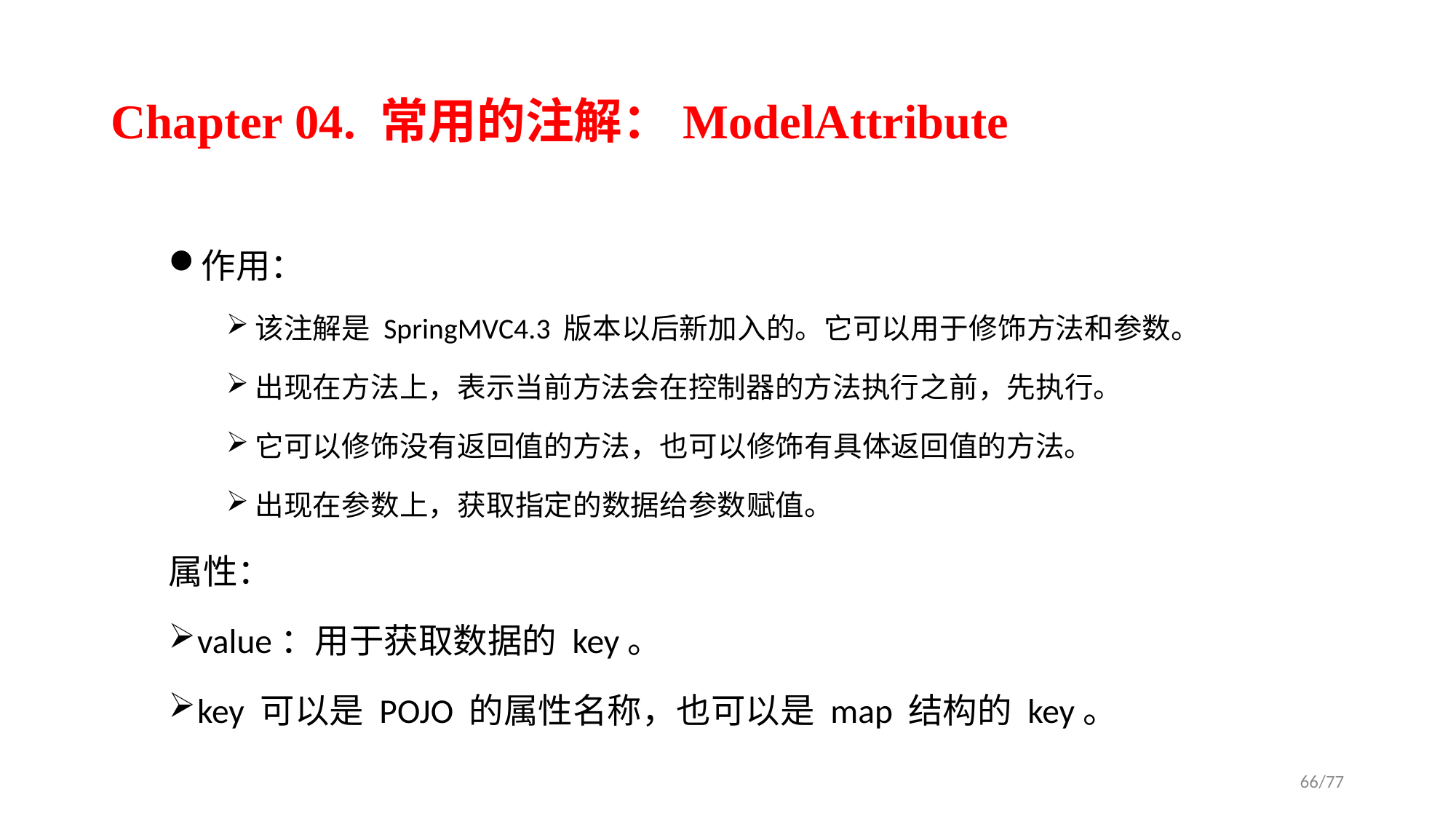

# Chapter 04. 常用的注解：ModelAttribute
作用：
该注解是 SpringMVC4.3 版本以后新加入的。它可以用于修饰方法和参数。
出现在方法上，表示当前方法会在控制器的方法执行之前，先执行。
它可以修饰没有返回值的方法，也可以修饰有具体返回值的方法。
出现在参数上，获取指定的数据给参数赋值。
属性：
	value：用于获取数据的 key。
	key 可以是 POJO 的属性名称，也可以是 map 结构的 key。

66